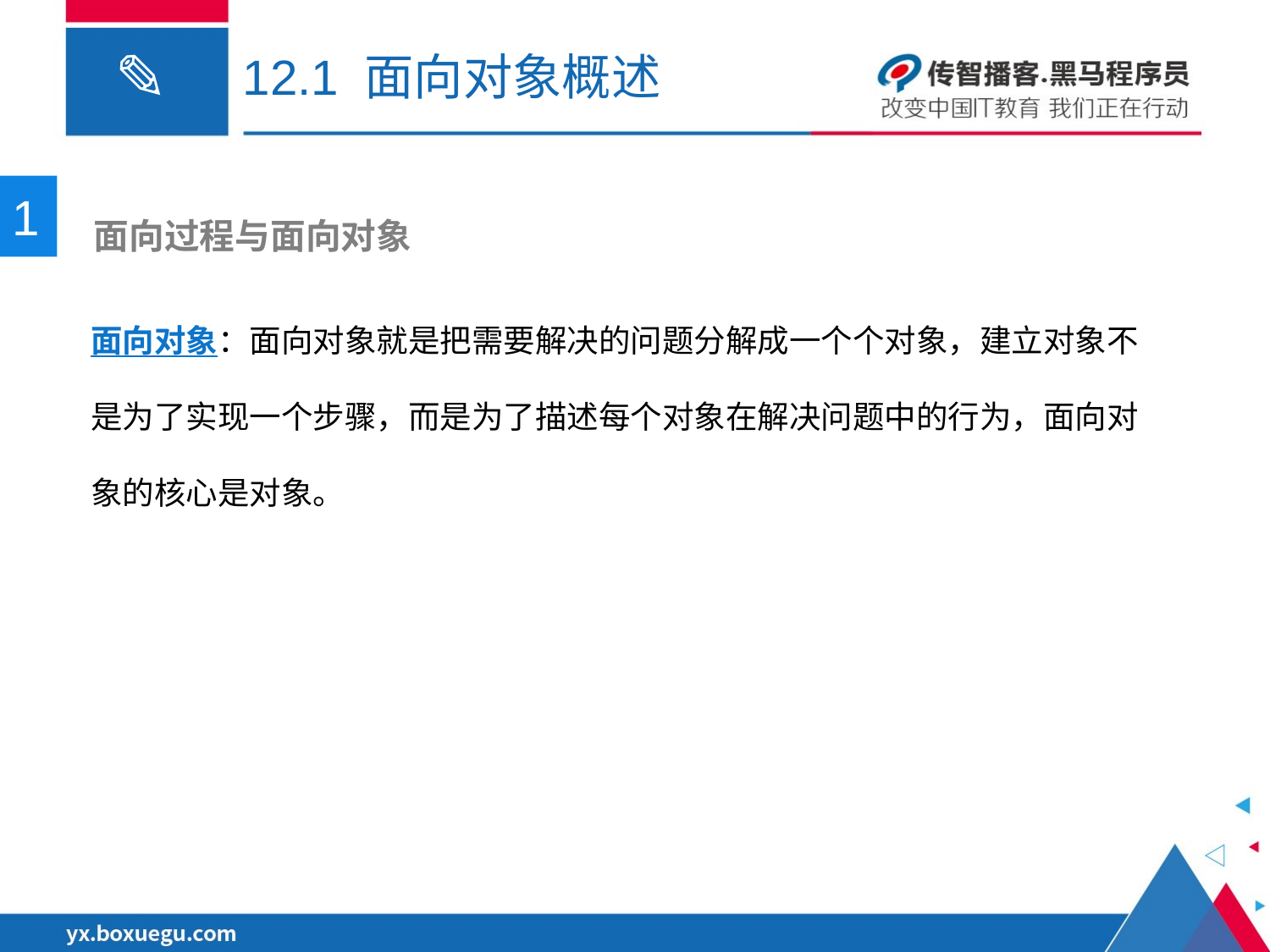

# 12.1 面向对象概述

1
  面向过程与面向对象
面向对象：面向对象就是把需要解决的问题分解成一个个对象，建立对象不是为了实现一个步骤，而是为了描述每个对象在解决问题中的行为，面向对象的核心是对象。